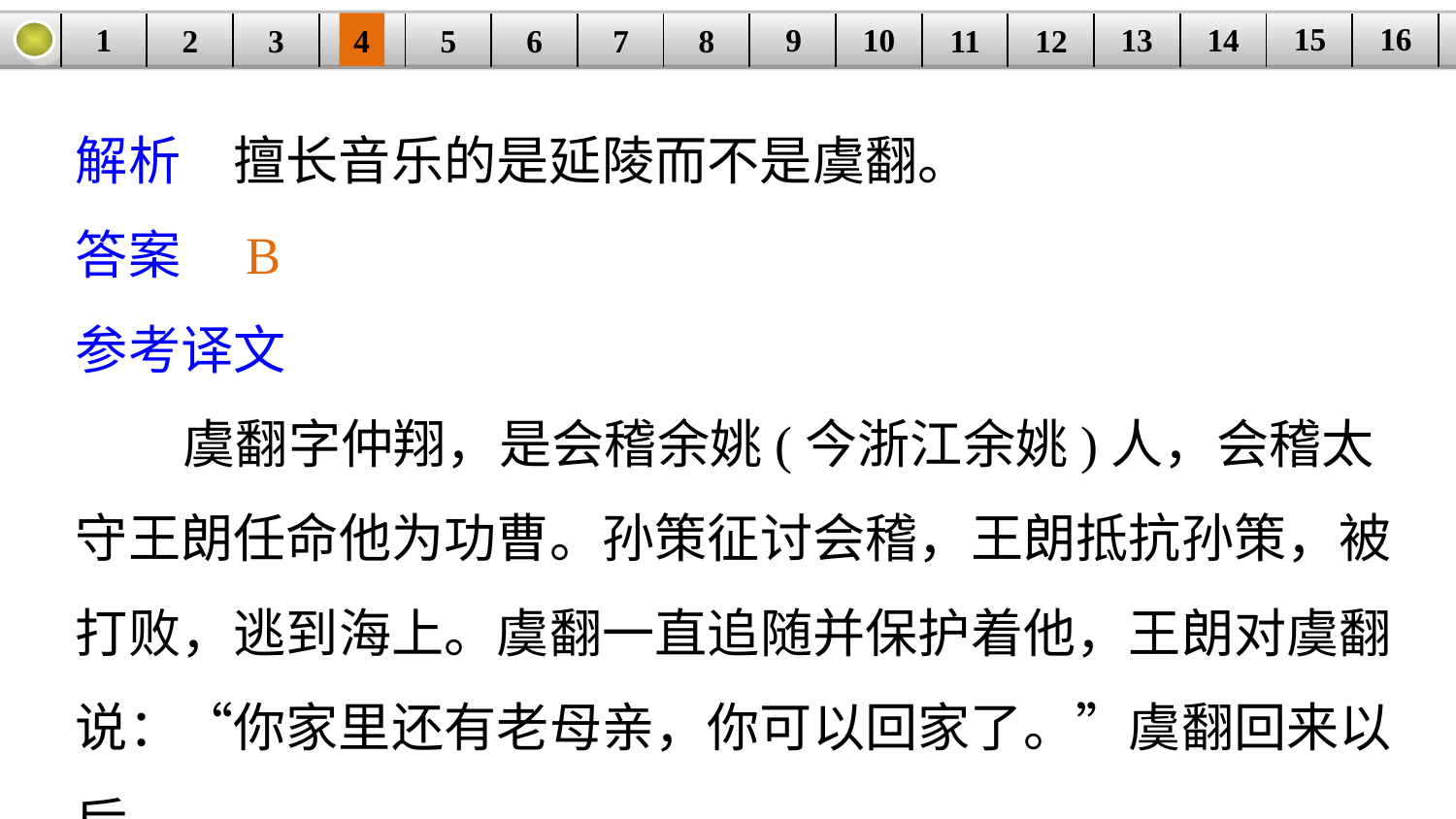

16

15
14
9
10
1
13
3
4
5
6
8
11
2
12
|  |  |  |  |  |  |  |  |  |  |  |  |  |  |  |  |
| --- | --- | --- | --- | --- | --- | --- | --- | --- | --- | --- | --- | --- | --- | --- | --- |
7

解析　擅长音乐的是延陵而不是虞翻。
答案　B
参考译文
        虞翻字仲翔，是会稽余姚(今浙江余姚)人，会稽太守王朗任命他为功曹。孙策征讨会稽，王朗抵抗孙策，被打败，逃到海上。虞翻一直追随并保护着他，王朗对虞翻说：“你家里还有老母亲，你可以回家了。”虞翻回来以后，